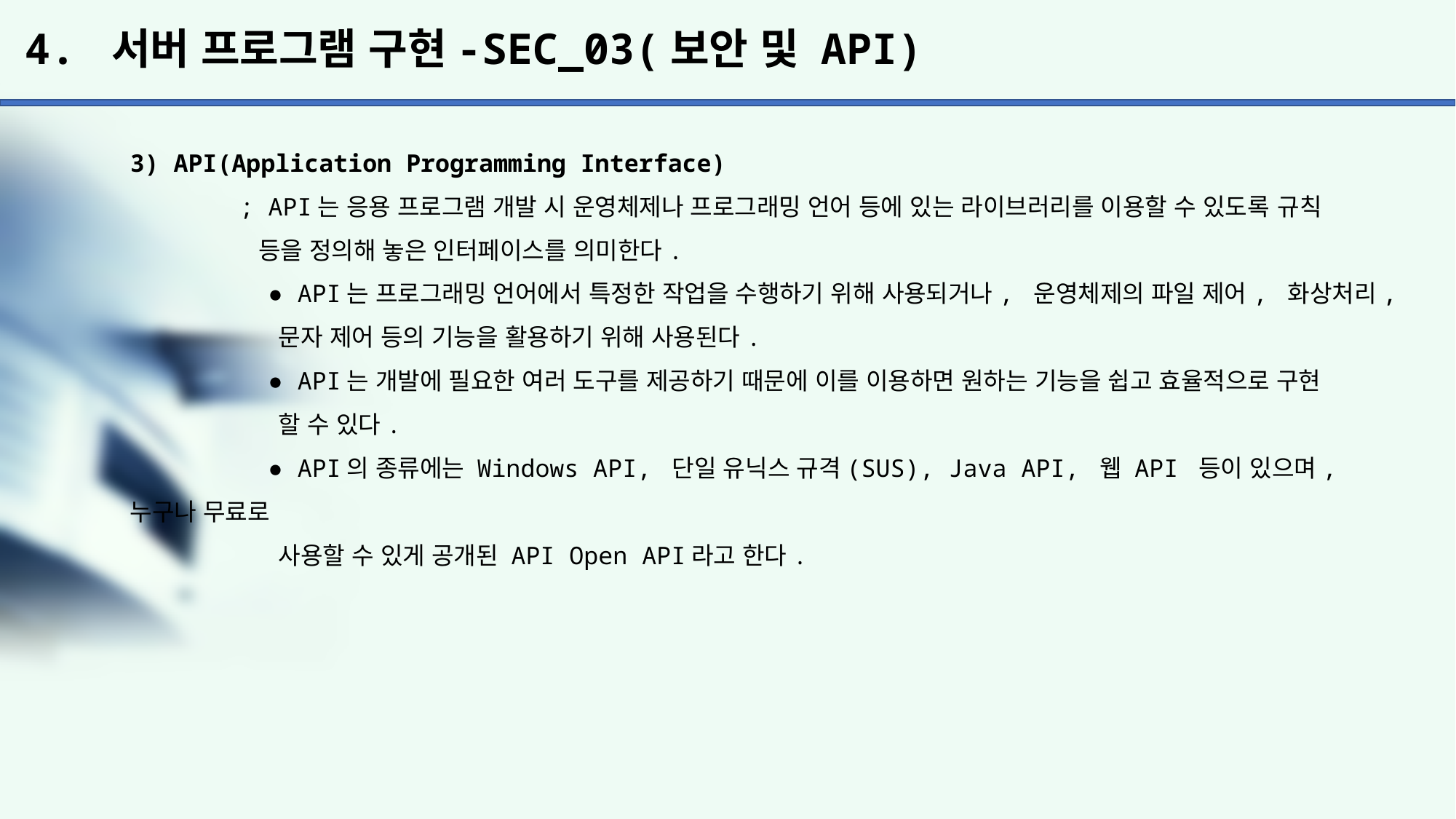

# 4. 서버 프로그램 구현-SEC_03(보안 및 API)
3) API(Application Programming Interface)
	; API는 응용 프로그램 개발 시 운영체제나 프로그래밍 언어 등에 있는 라이브러리를 이용할 수 있도록 규칙
	  등을 정의해 놓은 인터페이스를 의미한다.
	  ● API는 프로그래밍 언어에서 특정한 작업을 수행하기 위해 사용되거나, 운영체제의 파일 제어, 화상처리,
	     문자 제어 등의 기능을 활용하기 위해 사용된다.
	  ● API는 개발에 필요한 여러 도구를 제공하기 때문에 이를 이용하면 원하는 기능을 쉽고 효율적으로 구현
	     할 수 있다.
	  ● API의 종류에는 Windows API, 단일 유닉스 규격(SUS), Java API, 웹 API 등이 있으며, 누구나 무료로
	     사용할 수 있게 공개된 API Open API라고 한다.